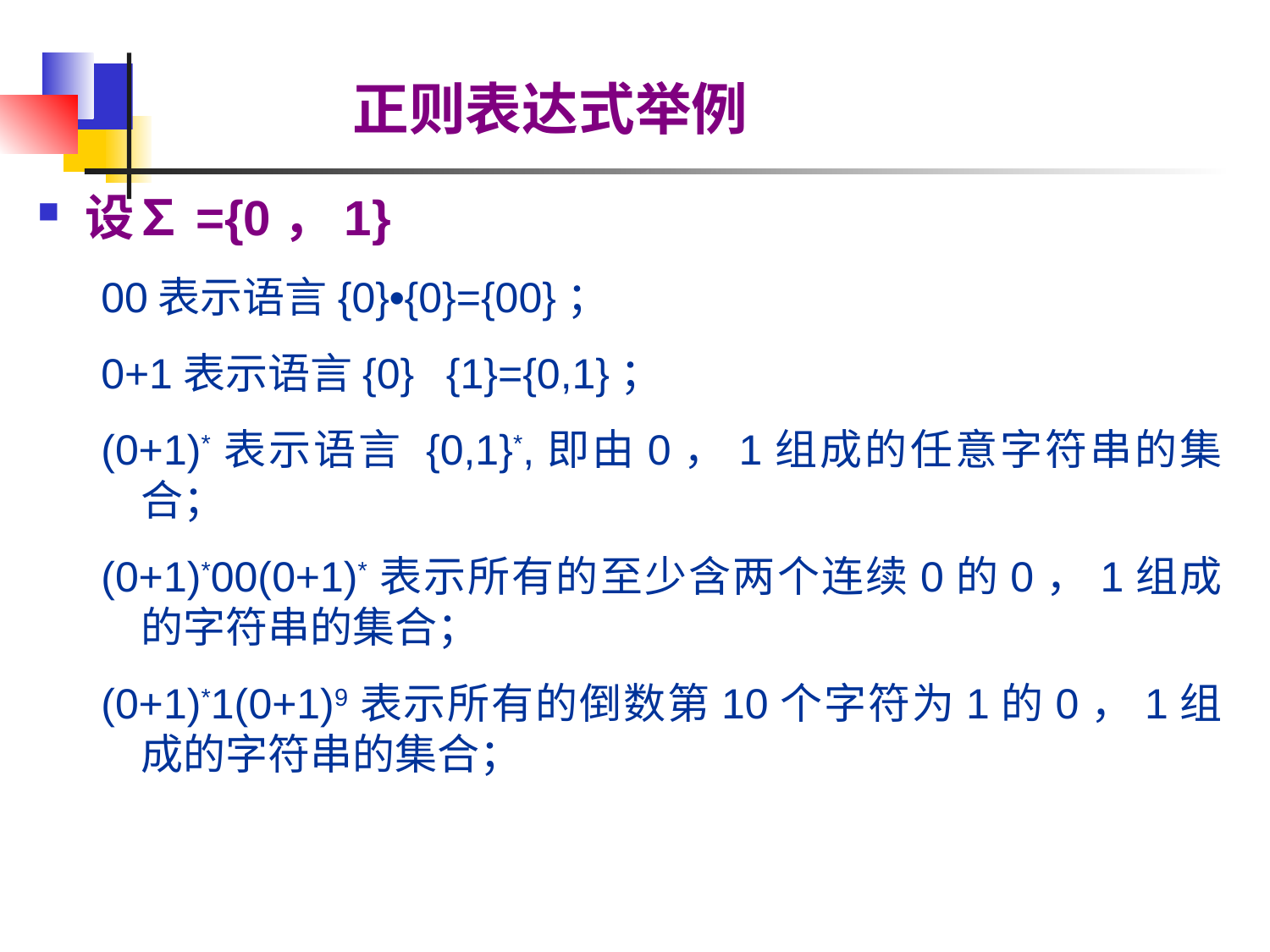

正则表达式举例
设∑={0，1}
00表示语言{0}•{0}={00}；
0+1表示语言{0}∪{1}={0,1}；
(0+1)*表示语言 {0,1}*,即由0，1组成的任意字符串的集合；
(0+1)*00(0+1)*表示所有的至少含两个连续0的0，1组成的字符串的集合；
(0+1)*1(0+1)9表示所有的倒数第10个字符为1的0，1组成的字符串的集合；
28